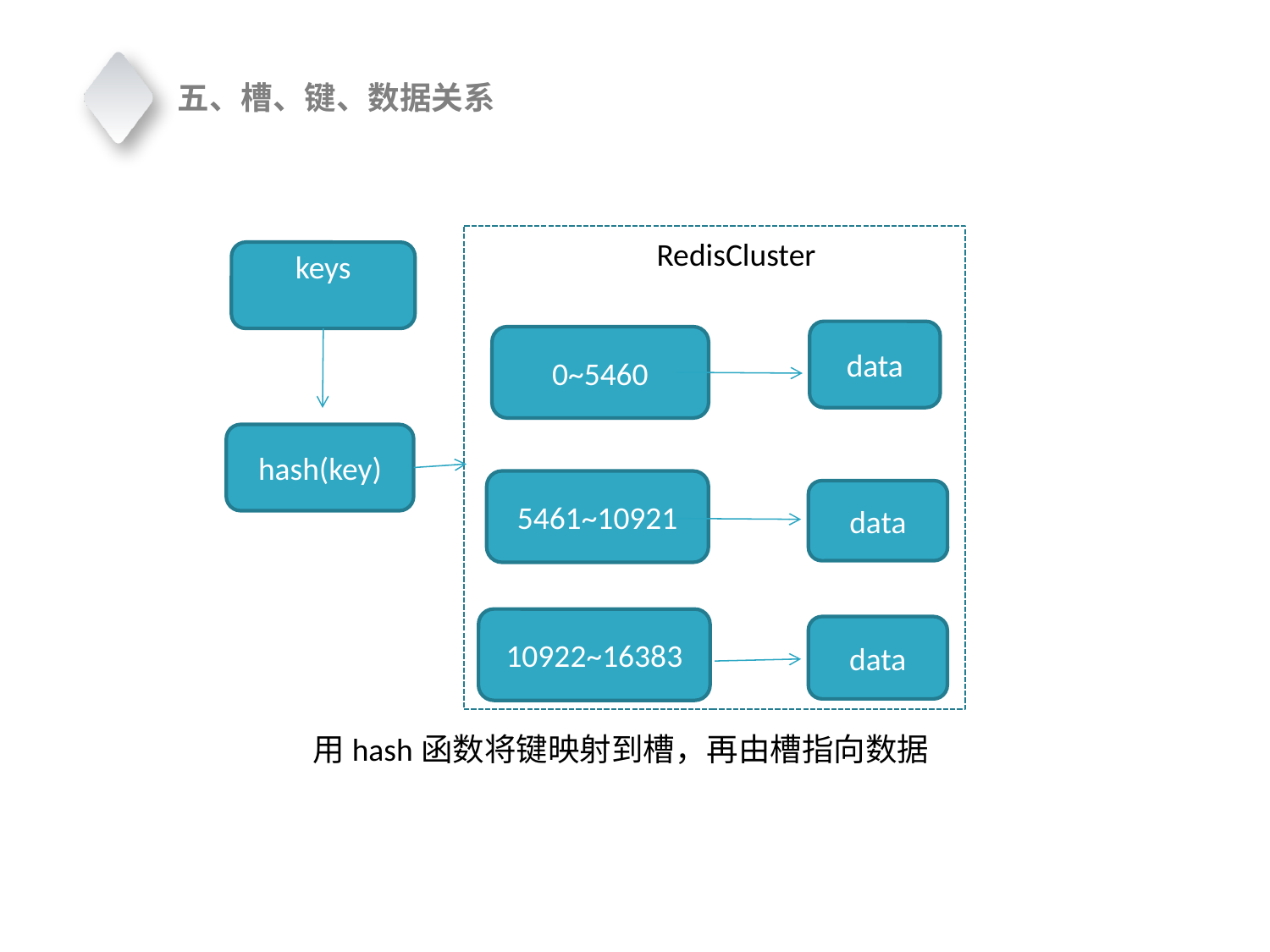

五、槽、键、数据关系

RedisCluster
data
0~5460
5461~10921
data
10922~16383
data
keys

hash(key)
用hash函数将键映射到槽，再由槽指向数据